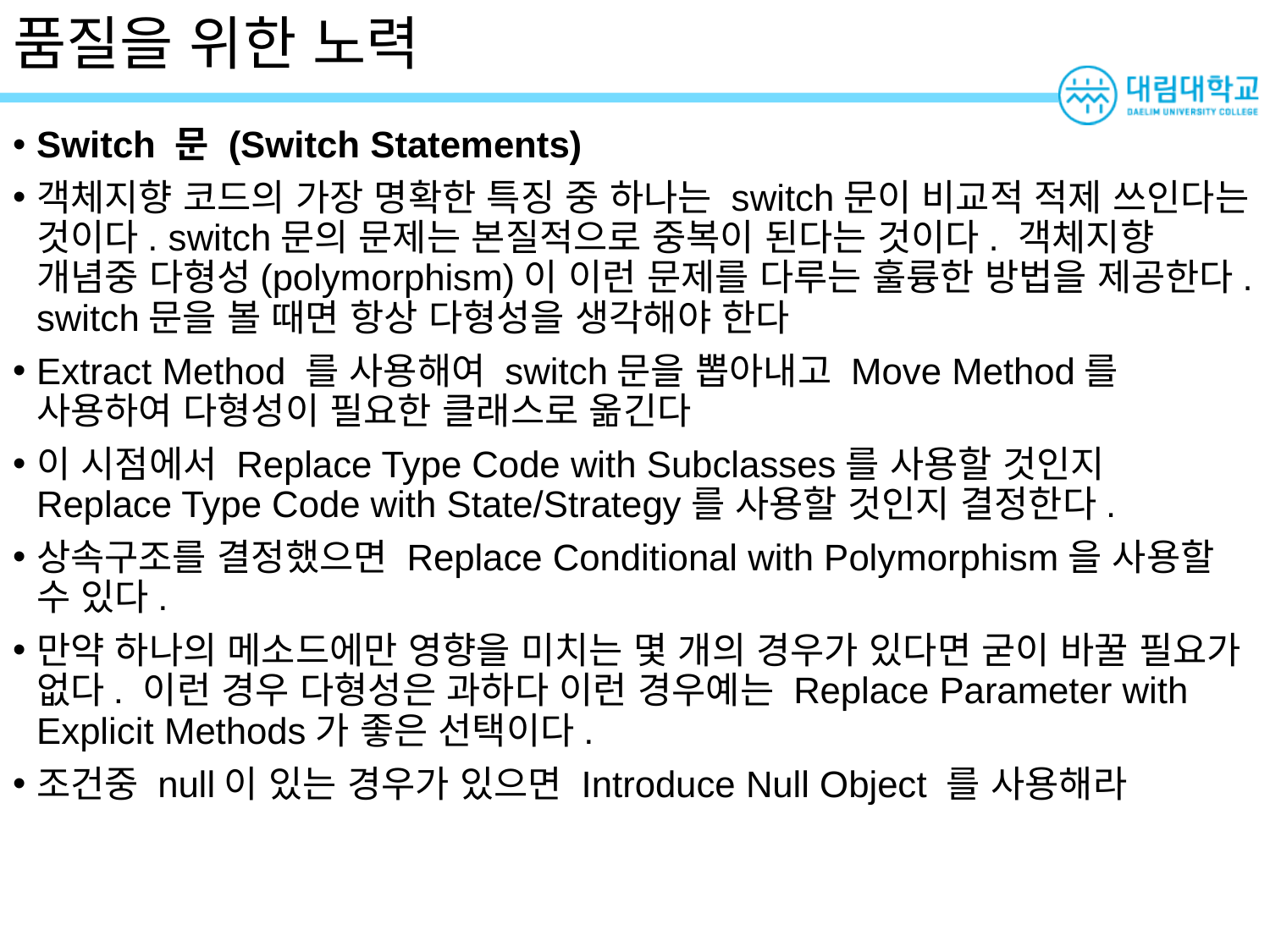

# 품질을 위한 노력
Switch 문 (Switch Statements)
객체지향 코드의 가장 명확한 특징 중 하나는 switch문이 비교적 적제 쓰인다는 것이다. switch문의 문제는 본질적으로 중복이 된다는 것이다. 객체지향 개념중 다형성(polymorphism)이 이런 문제를 다루는 훌륭한 방법을 제공한다. switch문을 볼 때면 항상 다형성을 생각해야 한다
Extract Method 를 사용해여 switch문을 뽑아내고 Move Method를 사용하여 다형성이 필요한 클래스로 옮긴다
이 시점에서 Replace Type Code with Subclasses를 사용할 것인지 Replace Type Code with State/Strategy를 사용할 것인지 결정한다.
상속구조를 결정했으면 Replace Conditional with Polymorphism을 사용할 수 있다.
만약 하나의 메소드에만 영향을 미치는 몇 개의 경우가 있다면 굳이 바꿀 필요가 없다. 이런 경우 다형성은 과하다 이런 경우예는 Replace Parameter with Explicit Methods가 좋은 선택이다.
조건중 null이 있는 경우가 있으면 Introduce Null Object 를 사용해라